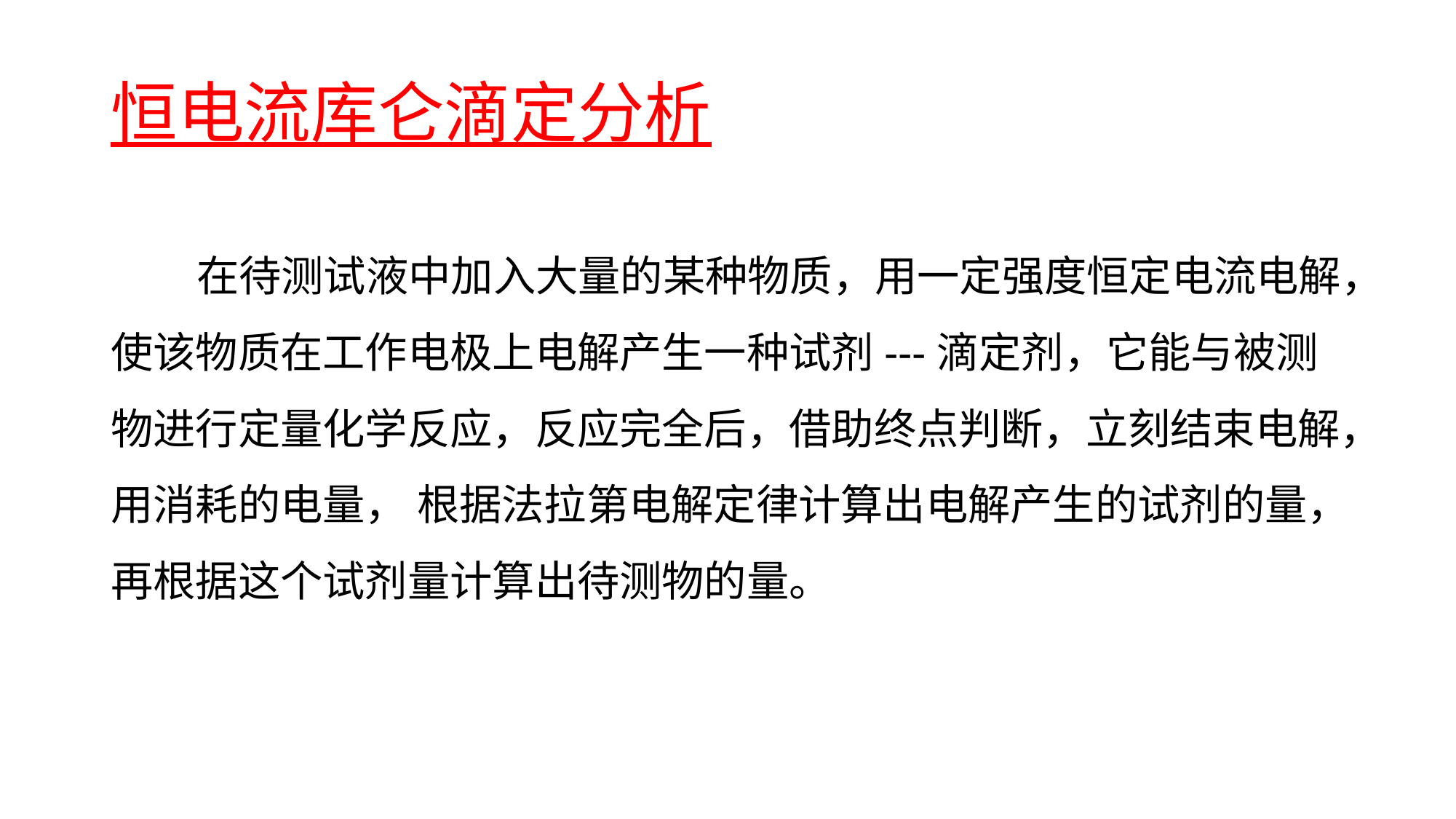

# 恒电流库仑滴定分析
        在待测试液中加入大量的某种物质，用一定强度恒定电流电解，使该物质在工作电极上电解产生一种试剂---滴定剂，它能与被测物进行定量化学反应，反应完全后，借助终点判断，立刻结束电解，用消耗的电量， 根据法拉第电解定律计算出电解产生的试剂的量，再根据这个试剂量计算出待测物的量。